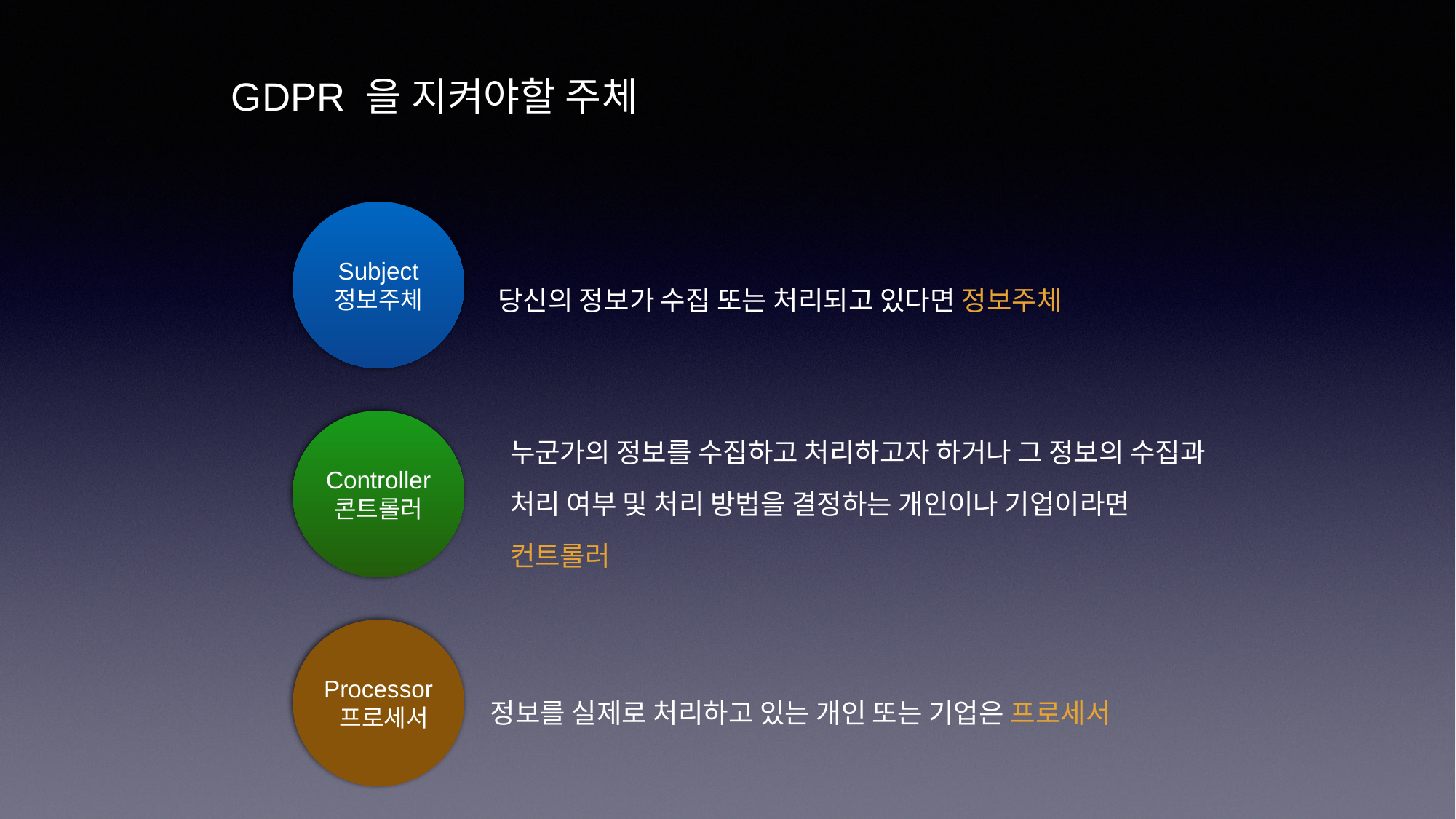

GDPR 을 지켜야할 주체
Subject
정보주체
당신의 정보가 수집 또는 처리되고 있다면 정보주체
Controller
콘트롤러
누군가의 정보를 수집하고 처리하고자 하거나 그 정보의 수집과 처리 여부 및 처리 방법을 결정하는 개인이나 기업이라면 컨트롤러
Processor
 프로세서
정보를 실제로 처리하고 있는 개인 또는 기업은 프로세서